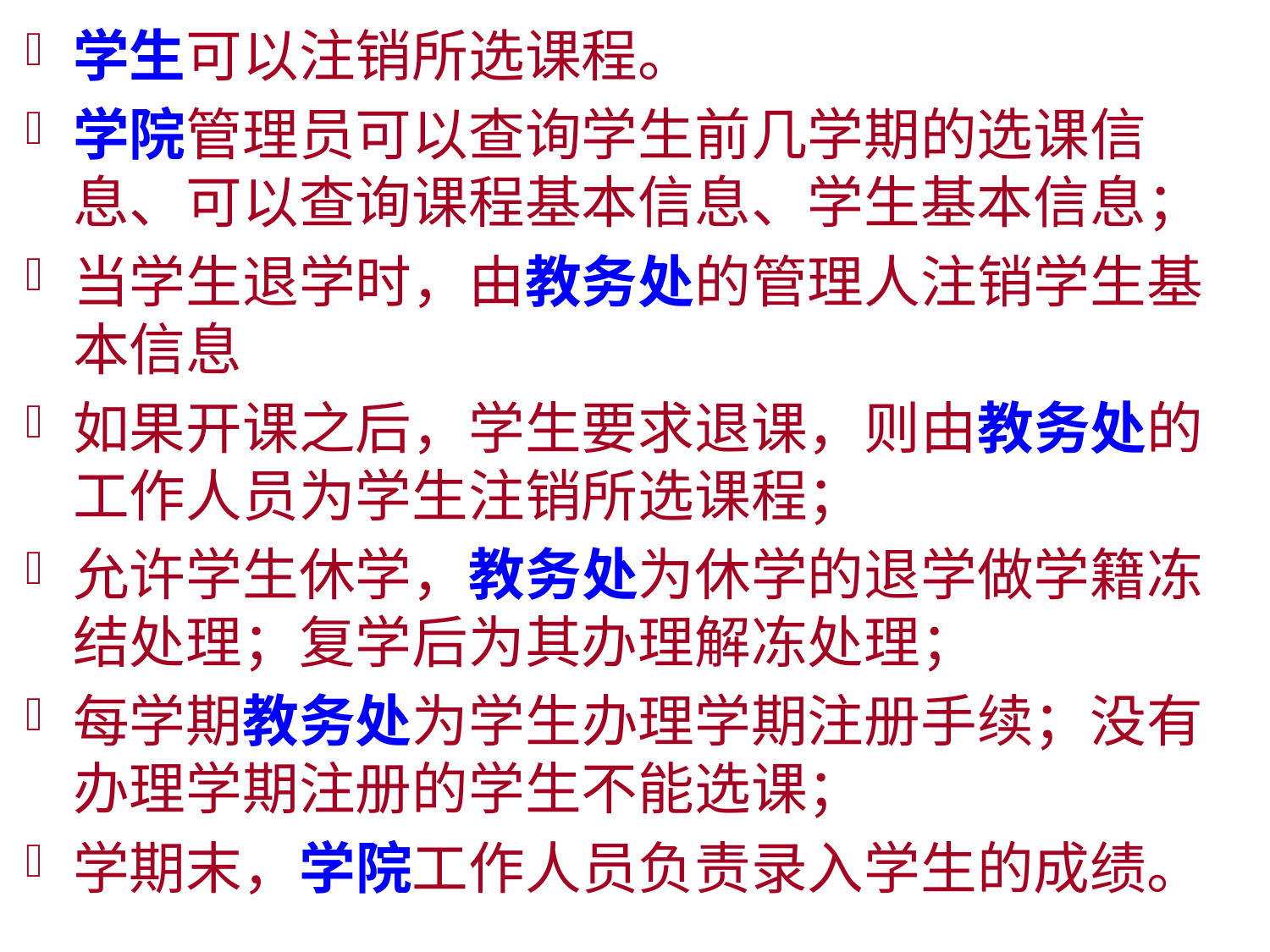

学生可以注销所选课程。
学院管理员可以查询学生前几学期的选课信息、可以查询课程基本信息、学生基本信息；
当学生退学时，由教务处的管理人注销学生基本信息
如果开课之后，学生要求退课，则由教务处的工作人员为学生注销所选课程；
允许学生休学，教务处为休学的退学做学籍冻结处理；复学后为其办理解冻处理；
每学期教务处为学生办理学期注册手续；没有办理学期注册的学生不能选课；
学期末，学院工作人员负责录入学生的成绩。